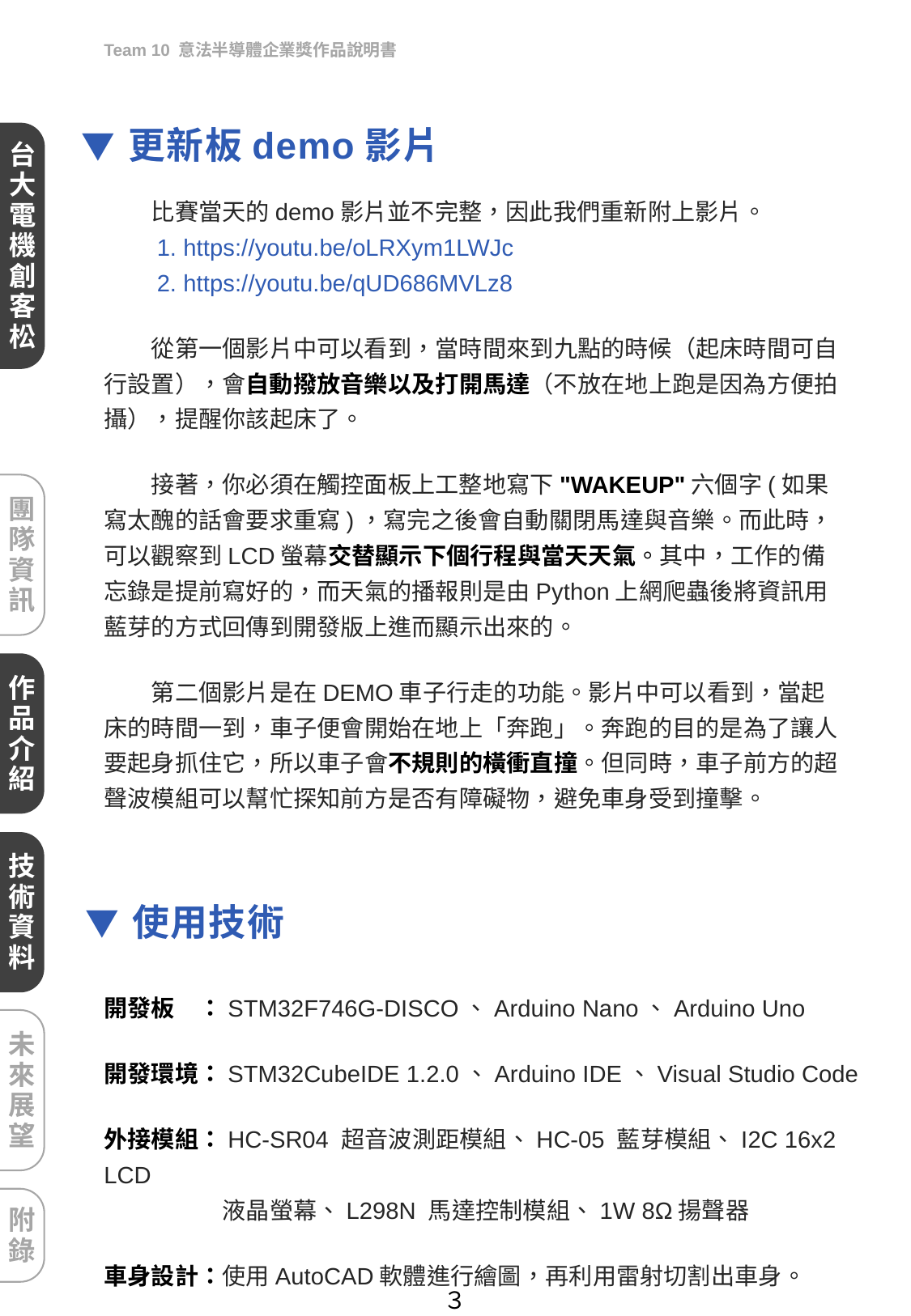

Team 10 意法半導體企業獎作品說明書
▼更新板demo影片

　　比賽當天的demo影片並不完整，因此我們重新附上影片。
　　1. https://youtu.be/oLRXym1LWJc
　　2. https://youtu.be/qUD686MVLz8
　　從第一個影片中可以看到，當時間來到九點的時候（起床時間可自行設置），會自動撥放音樂以及打開馬達（不放在地上跑是因為方便拍攝），提醒你該起床了。
　　接著，你必須在觸控面板上工整地寫下"WAKEUP"六個字(如果寫太醜的話會要求重寫)，寫完之後會自動關閉馬達與音樂。而此時，可以觀察到LCD螢幕交替顯示下個行程與當天天氣。其中，工作的備忘錄是提前寫好的，而天氣的播報則是由Python上網爬蟲後將資訊用藍芽的方式回傳到開發版上進而顯示出來的。
　　第二個影片是在DEMO車子行走的功能。影片中可以看到，當起床的時間一到，車子便會開始在地上「奔跑」。奔跑的目的是為了讓人要起身抓住它，所以車子會不規則的橫衝直撞。但同時，車子前方的超聲波模組可以幫忙探知前方是否有障礙物，避免車身受到撞擊。
台大電機創客松
團隊資訊
作品介紹
技術資料
未來展望
附錄
▼使用技術
開發板　：STM32F746G-DISCO、Arduino Nano、Arduino Uno
開發環境：STM32CubeIDE 1.2.0、Arduino IDE、Visual Studio Code
外接模組：HC-SR04 超音波測距模組、HC-05 藍芽模組、I2C 16x2 LCD
　　　　　液晶螢幕、L298N 馬達控制模組、1W 8Ω揚聲器
車身設計：使用AutoCAD軟體進行繪圖，再利用雷射切割出車身。
３